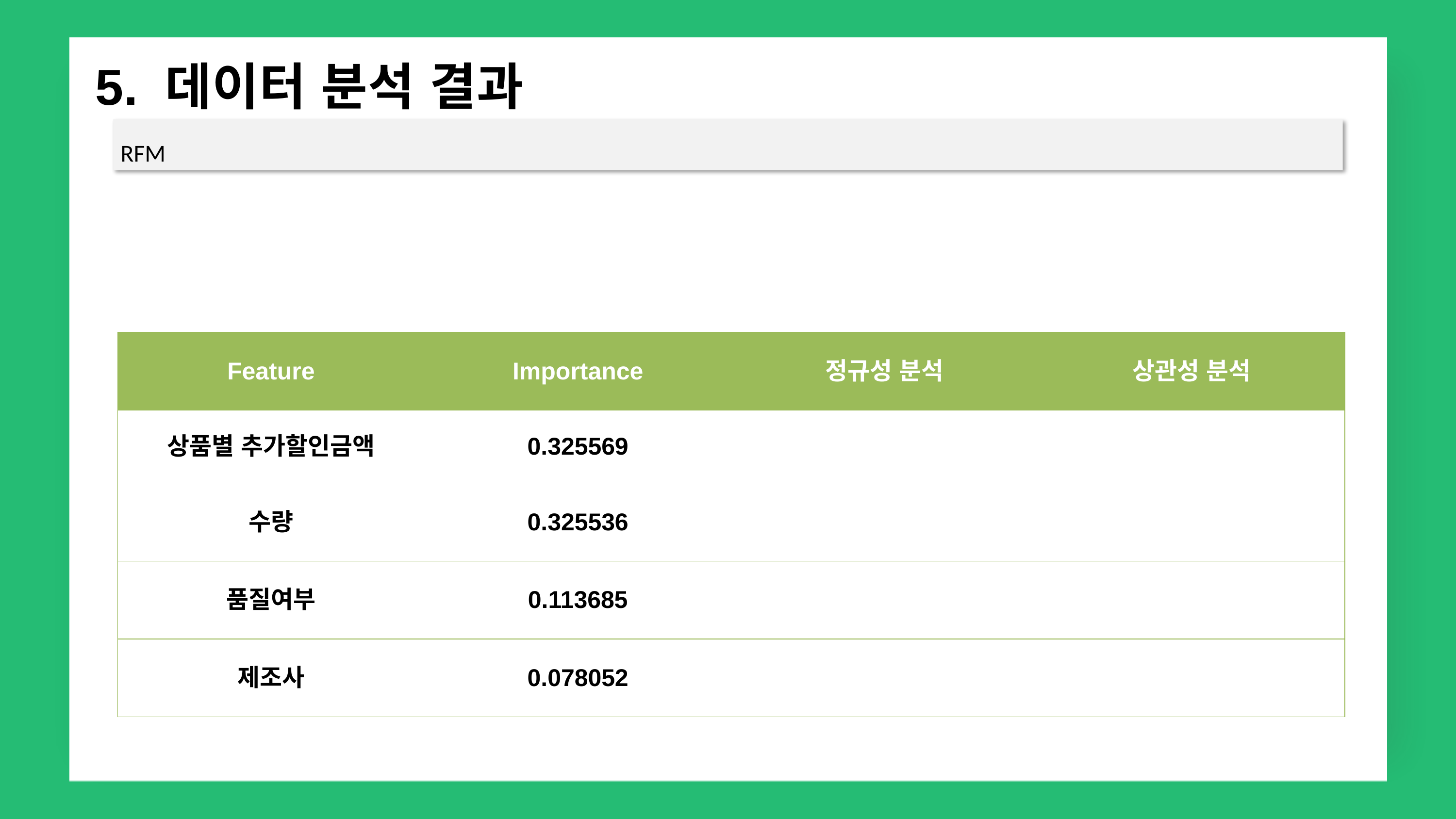

5. 데이터 분석 결과
RFM
| Feature | Importance | 정규성 분석 | 상관성 분석 |
| --- | --- | --- | --- |
| 상품별 추가할인금액 | 0.325569 |  |  |
| 수량 | 0.325536 |  |  |
| 품질여부 | 0.113685 |  |  |
| 제조사 | 0.078052 |  |  |